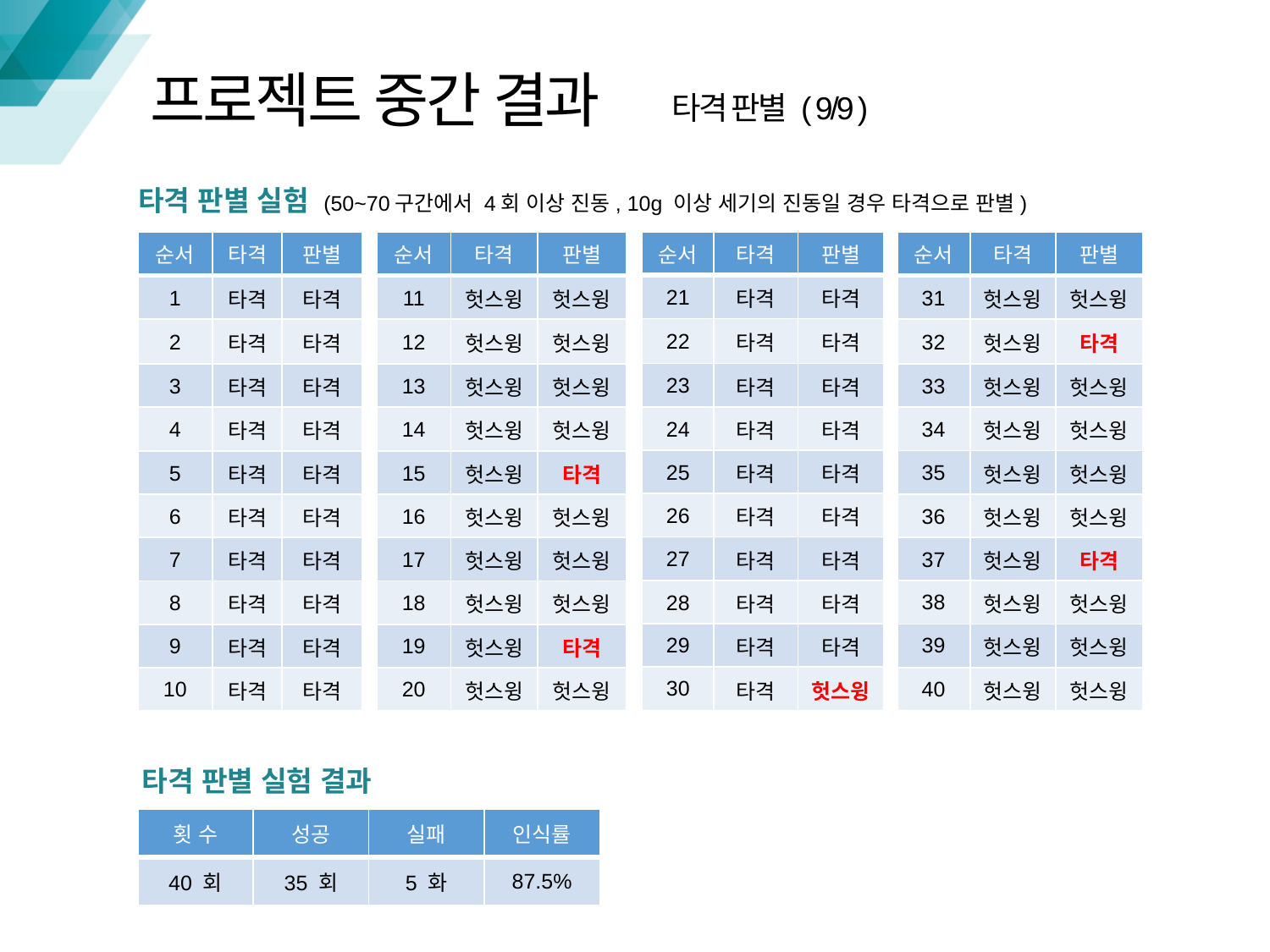

# 프로젝트 중간 결과
타격 판별 ( 9/9 )
타격 판별 실험 (50~70구간에서 4회 이상 진동, 10g 이상 세기의 진동일 경우 타격으로 판별)
| 순서 | 타격 | 판별 |
| --- | --- | --- |
| 21 | 타격 | 타격 |
| 22 | 타격 | 타격 |
| 23 | 타격 | 타격 |
| 24 | 타격 | 타격 |
| 25 | 타격 | 타격 |
| 26 | 타격 | 타격 |
| 27 | 타격 | 타격 |
| 28 | 타격 | 타격 |
| 29 | 타격 | 타격 |
| 30 | 타격 | 헛스윙 |
| 순서 | 타격 | 판별 |
| --- | --- | --- |
| 31 | 헛스윙 | 헛스윙 |
| 32 | 헛스윙 | 타격 |
| 33 | 헛스윙 | 헛스윙 |
| 34 | 헛스윙 | 헛스윙 |
| 35 | 헛스윙 | 헛스윙 |
| 36 | 헛스윙 | 헛스윙 |
| 37 | 헛스윙 | 타격 |
| 38 | 헛스윙 | 헛스윙 |
| 39 | 헛스윙 | 헛스윙 |
| 40 | 헛스윙 | 헛스윙 |
| 순서 | 타격 | 판별 |
| --- | --- | --- |
| 1 | 타격 | 타격 |
| 2 | 타격 | 타격 |
| 3 | 타격 | 타격 |
| 4 | 타격 | 타격 |
| 5 | 타격 | 타격 |
| 6 | 타격 | 타격 |
| 7 | 타격 | 타격 |
| 8 | 타격 | 타격 |
| 9 | 타격 | 타격 |
| 10 | 타격 | 타격 |
| 순서 | 타격 | 판별 |
| --- | --- | --- |
| 11 | 헛스윙 | 헛스윙 |
| 12 | 헛스윙 | 헛스윙 |
| 13 | 헛스윙 | 헛스윙 |
| 14 | 헛스윙 | 헛스윙 |
| 15 | 헛스윙 | 타격 |
| 16 | 헛스윙 | 헛스윙 |
| 17 | 헛스윙 | 헛스윙 |
| 18 | 헛스윙 | 헛스윙 |
| 19 | 헛스윙 | 타격 |
| 20 | 헛스윙 | 헛스윙 |
타격 판별 실험 결과
| 횟 수 | 성공 | 실패 | 인식률 |
| --- | --- | --- | --- |
| 40 회 | 35 회 | 5 화 | 87.5% |